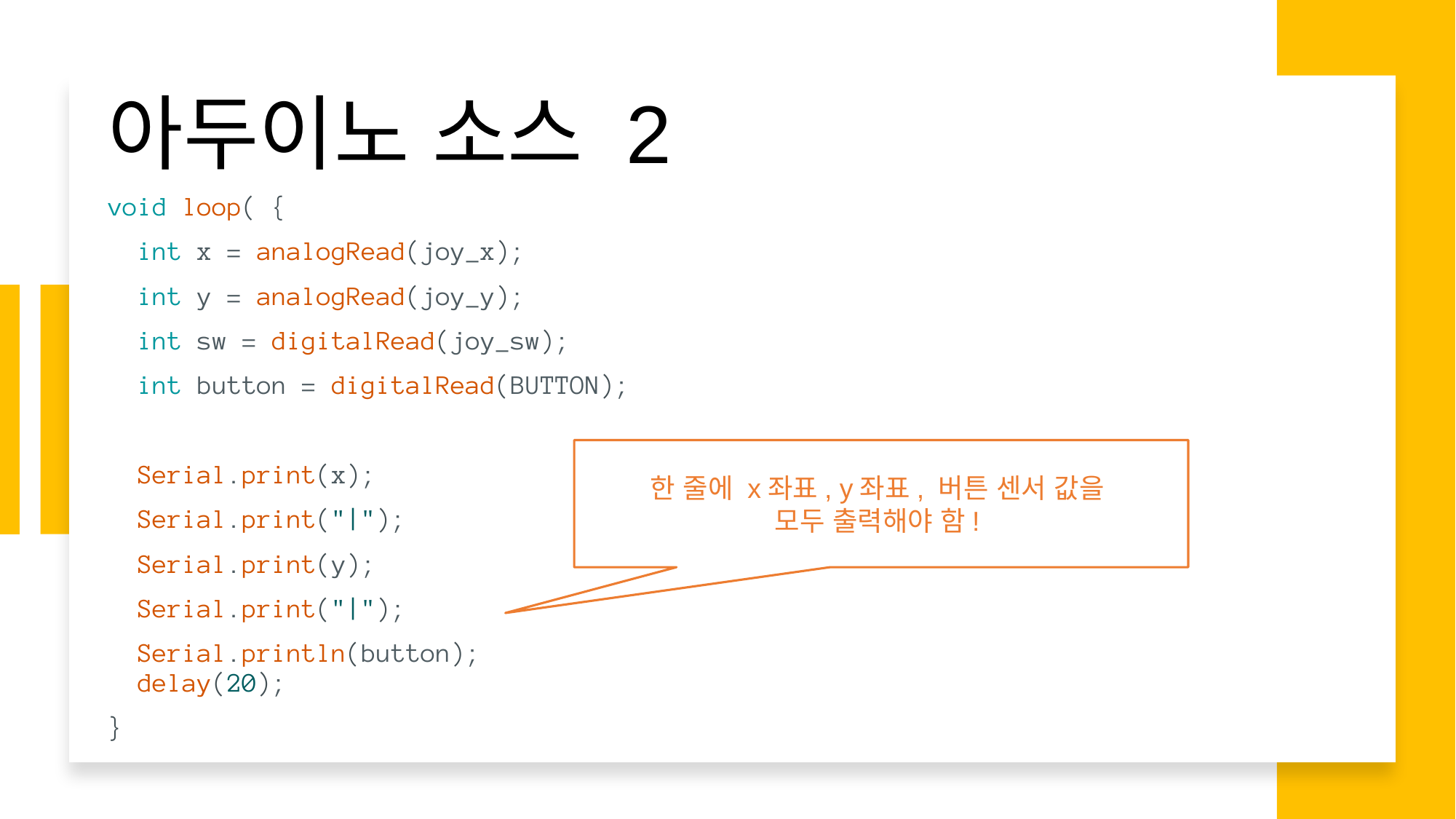

# 아두이노 소스 2

void loop( {
  int x = analogRead(joy_x);
  int y = analogRead(joy_y);
  int sw = digitalRead(joy_sw);
  int button = digitalRead(BUTTON);

  Serial.print(x);
  Serial.print("|");
  Serial.print(y);
  Serial.print("|");
  Serial.println(button);
  delay(20);
}

한 줄에 x좌표, y좌표, 버튼 센서 값을
모두 출력해야 함!